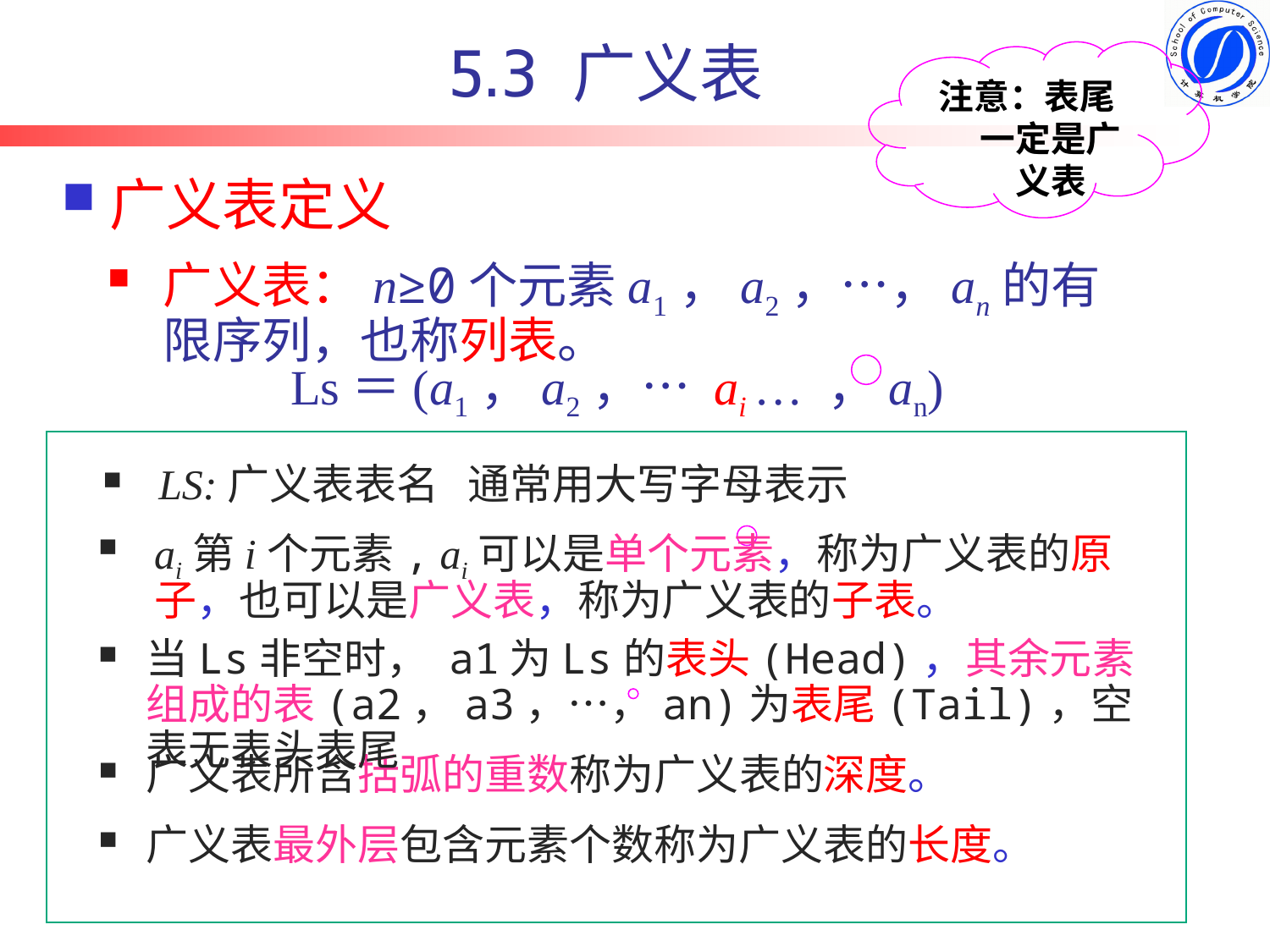

# 5.3 广义表
注意：表尾一定是广义表
广义表定义
广义表：n≥0个元素a1，a2，…，an的有限序列，也称列表。
Ls＝(a1，a2，… ai … ，an)

LS:广义表表名   通常用大写字母表示
ai第i个元素, ai可以是单个元素，称为广义表的原子，也可以是广义表，称为广义表的子表。
当Ls非空时， a1为Ls的表头(Head)，其余元素组成的表(a2，a3，…，an)为表尾(Tail)，空表无表头表尾
广义表所含括弧的重数称为广义表的深度。
广义表最外层包含元素个数称为广义表的长度。